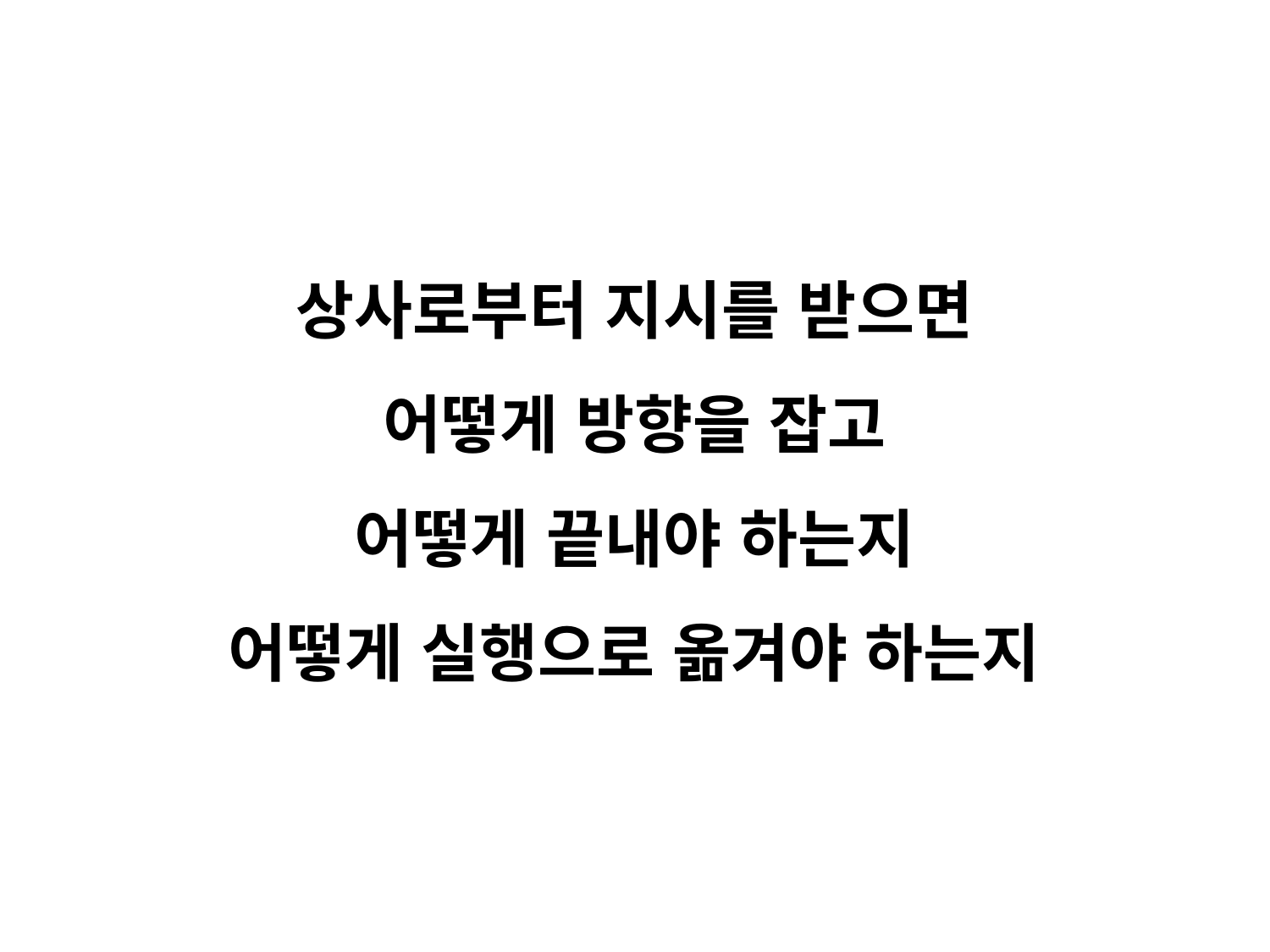

상사로부터 지시를 받으면
어떻게 방향을 잡고
어떻게 끝내야 하는지
어떻게 실행으로 옮겨야 하는지